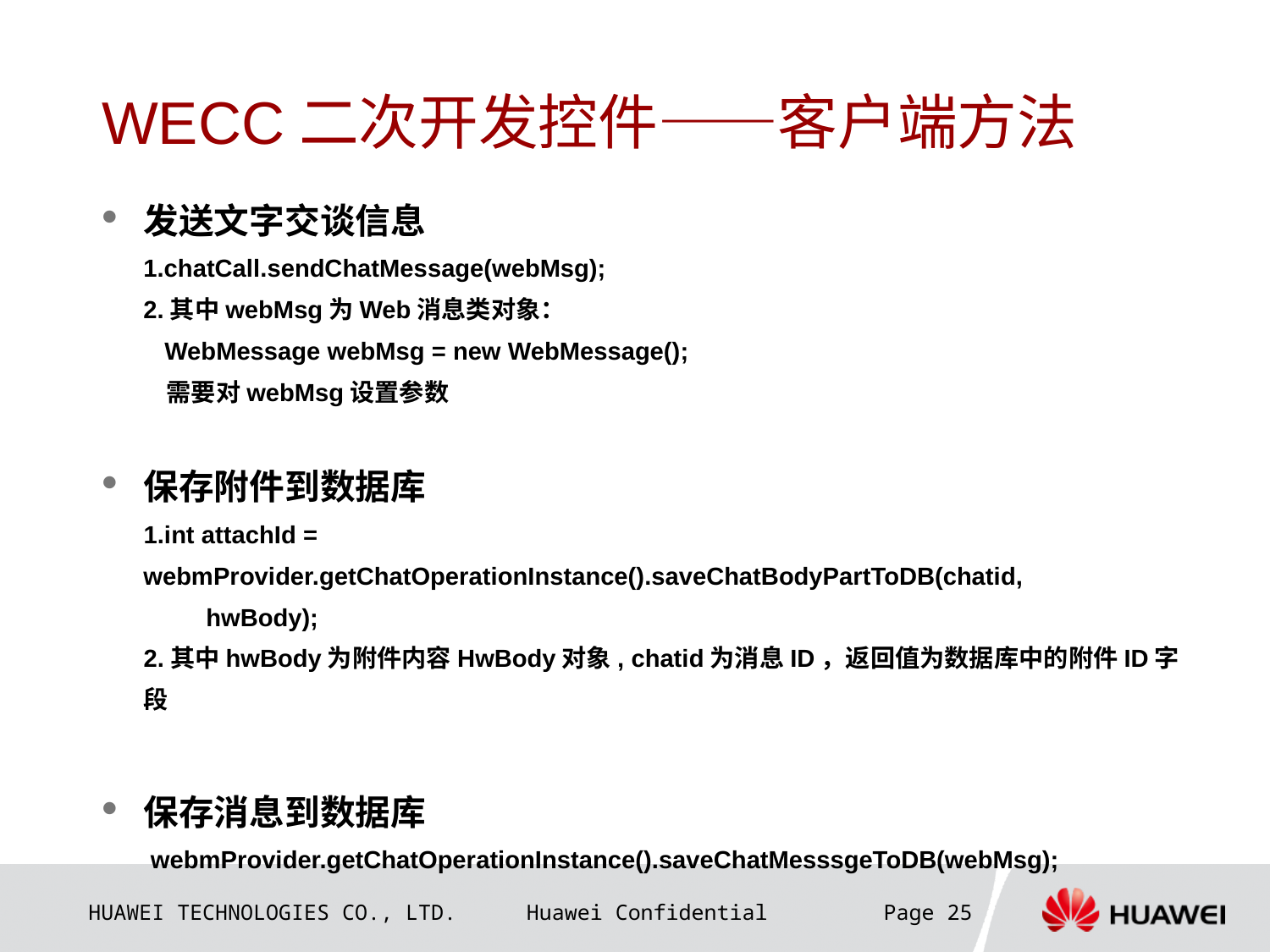

# WECC二次开发控件——客户端方法
发送文字交谈信息
	1.chatCall.sendChatMessage(webMsg);
	2.其中webMsg为Web消息类对象：
         WebMessage webMsg = new WebMessage();
	   需要对webMsg设置参数

保存附件到数据库
      1.int attachId = webmProvider.getChatOperationInstance().saveChatBodyPartToDB(chatid,                                hwBody);
      2.其中hwBody为附件内容HwBody对象, chatid为消息ID，返回值为数据库中的附件ID字段

保存消息到数据库
       webmProvider.getChatOperationInstance().saveChatMesssgeToDB(webMsg);

Page 25